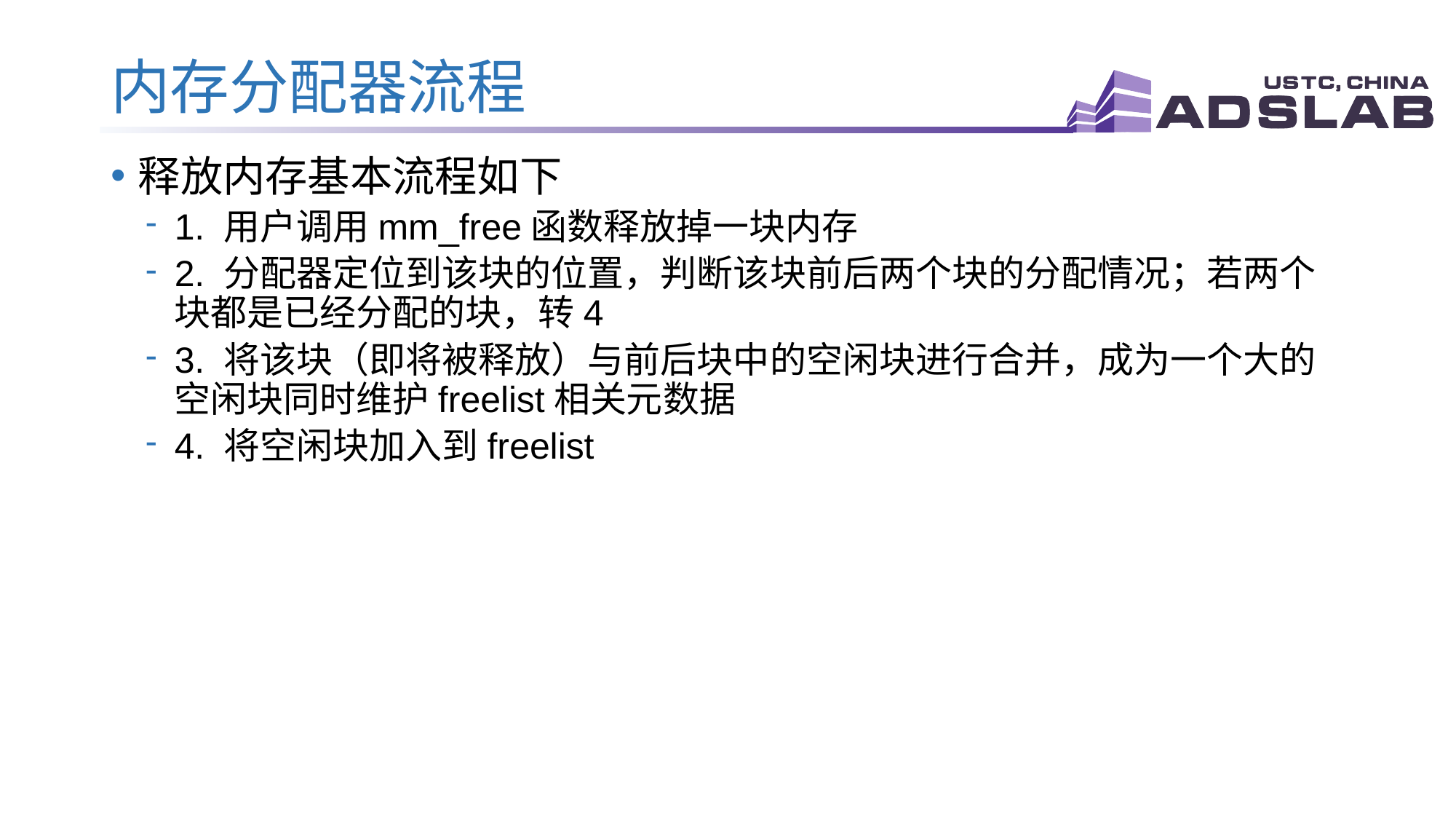

# 内存分配器流程
释放内存基本流程如下
1. 用户调用mm_free函数释放掉一块内存
2. 分配器定位到该块的位置，判断该块前后两个块的分配情况；若两个块都是已经分配的块，转4
3. 将该块（即将被释放）与前后块中的空闲块进行合并，成为一个大的空闲块同时维护freelist相关元数据
4. 将空闲块加入到freelist

5